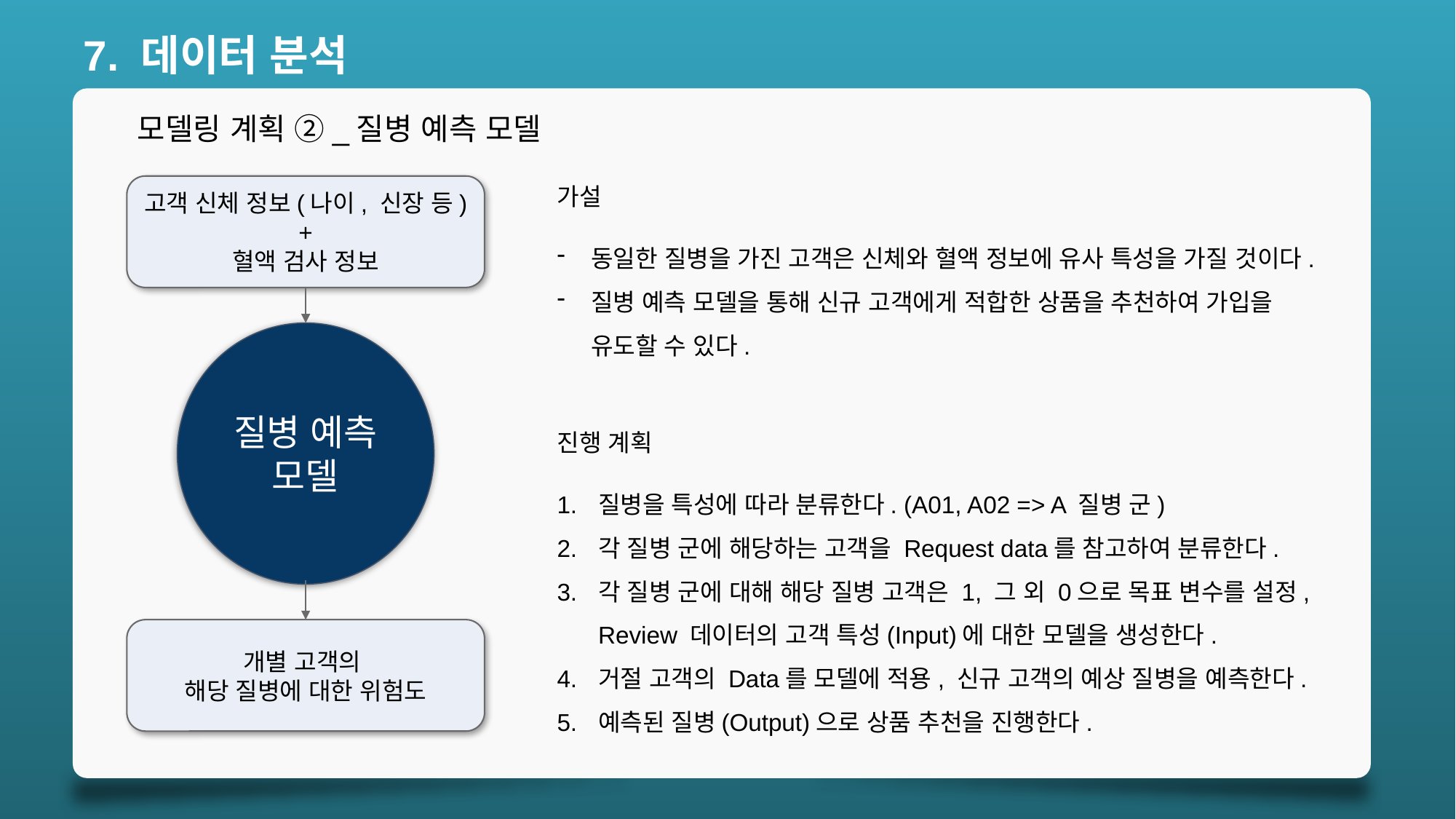

7. 데이터 분석
모델링 계획 ②_질병 예측 모델
고객 신체 정보(나이, 신장 등)
+
혈액 검사 정보
가설

동일한 질병을 가진 고객은 신체와 혈액 정보에 유사 특성을 가질 것이다.
질병 예측 모델을 통해 신규 고객에게 적합한 상품을 추천하여 가입을 유도할 수 있다.
질병 예측
모델
진행 계획

질병을 특성에 따라 분류한다. (A01, A02 => A 질병 군)
각 질병 군에 해당하는 고객을 Request data를 참고하여 분류한다.
각 질병 군에 대해 해당 질병 고객은 1, 그 외 0으로 목표 변수를 설정, Review 데이터의 고객 특성(Input)에 대한 모델을 생성한다.
거절 고객의 Data를 모델에 적용, 신규 고객의 예상 질병을 예측한다.
예측된 질병(Output)으로 상품 추천을 진행한다.
개별 고객의
해당 질병에 대한 위험도